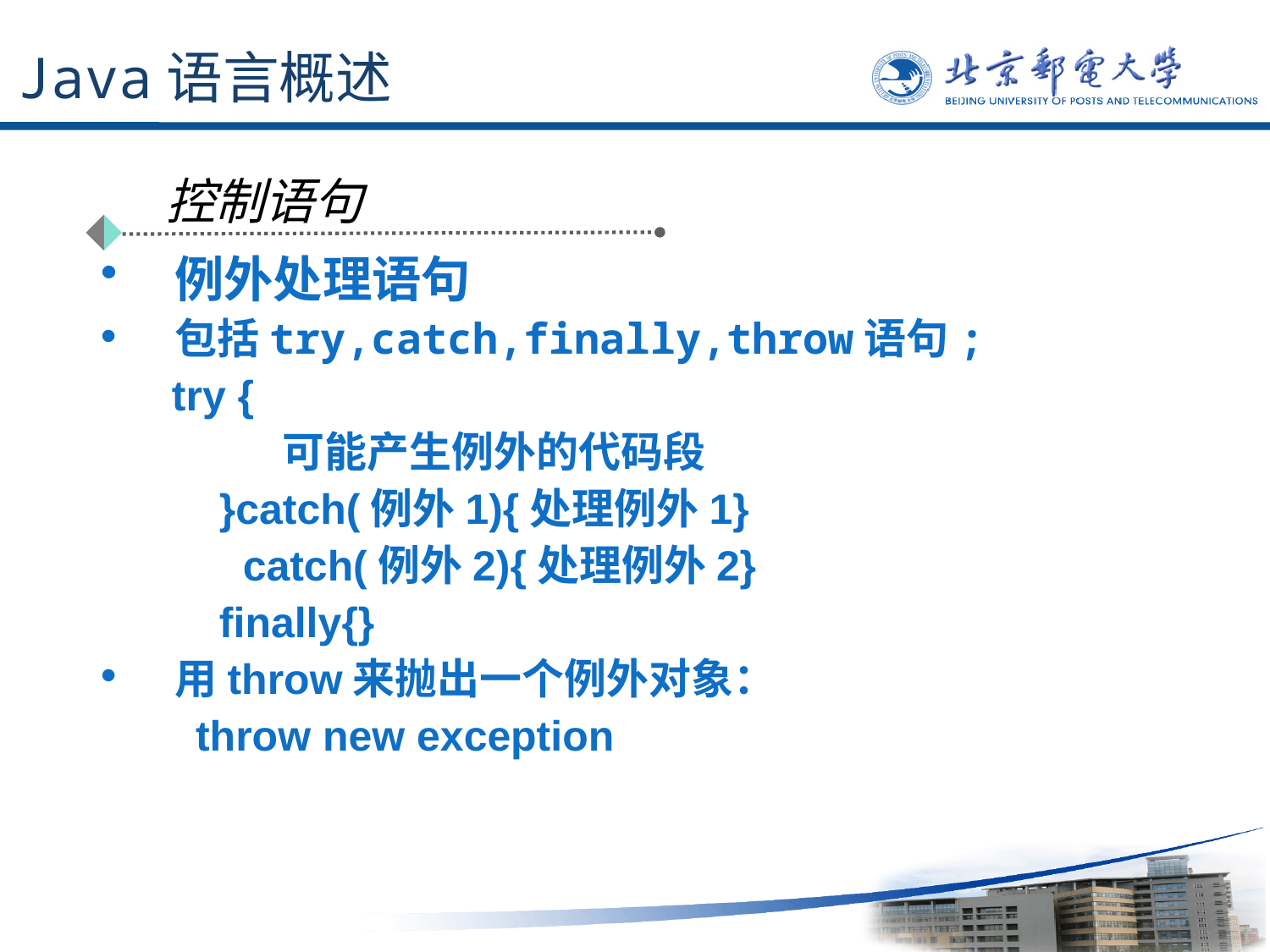

# Java语言概述

控制语句

例外处理语句
包括try,catch,finally,throw语句;
      try {
                  可能产生例外的代码段
          }catch(例外1){处理例外1}
            catch(例外2){处理例外2}
          finally{}
用throw来抛出一个例外对象：
        throw new exception